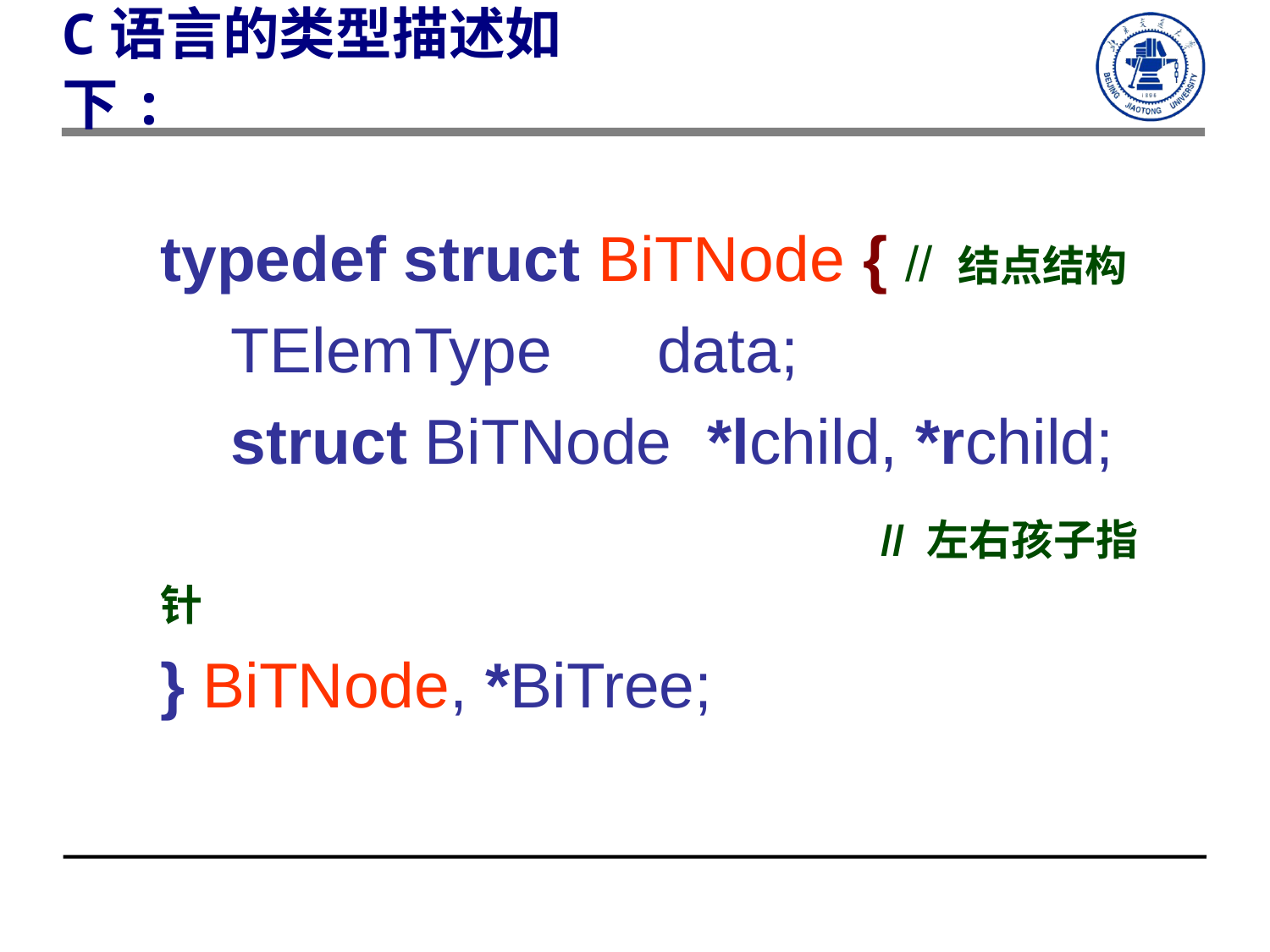

C语言的类型描述如下:
typedef struct BiTNode { // 结点结构
    TElemType      data;
    struct BiTNode  *lchild, *rchild;
                                         // 左右孩子指针
} BiTNode, *BiTree;